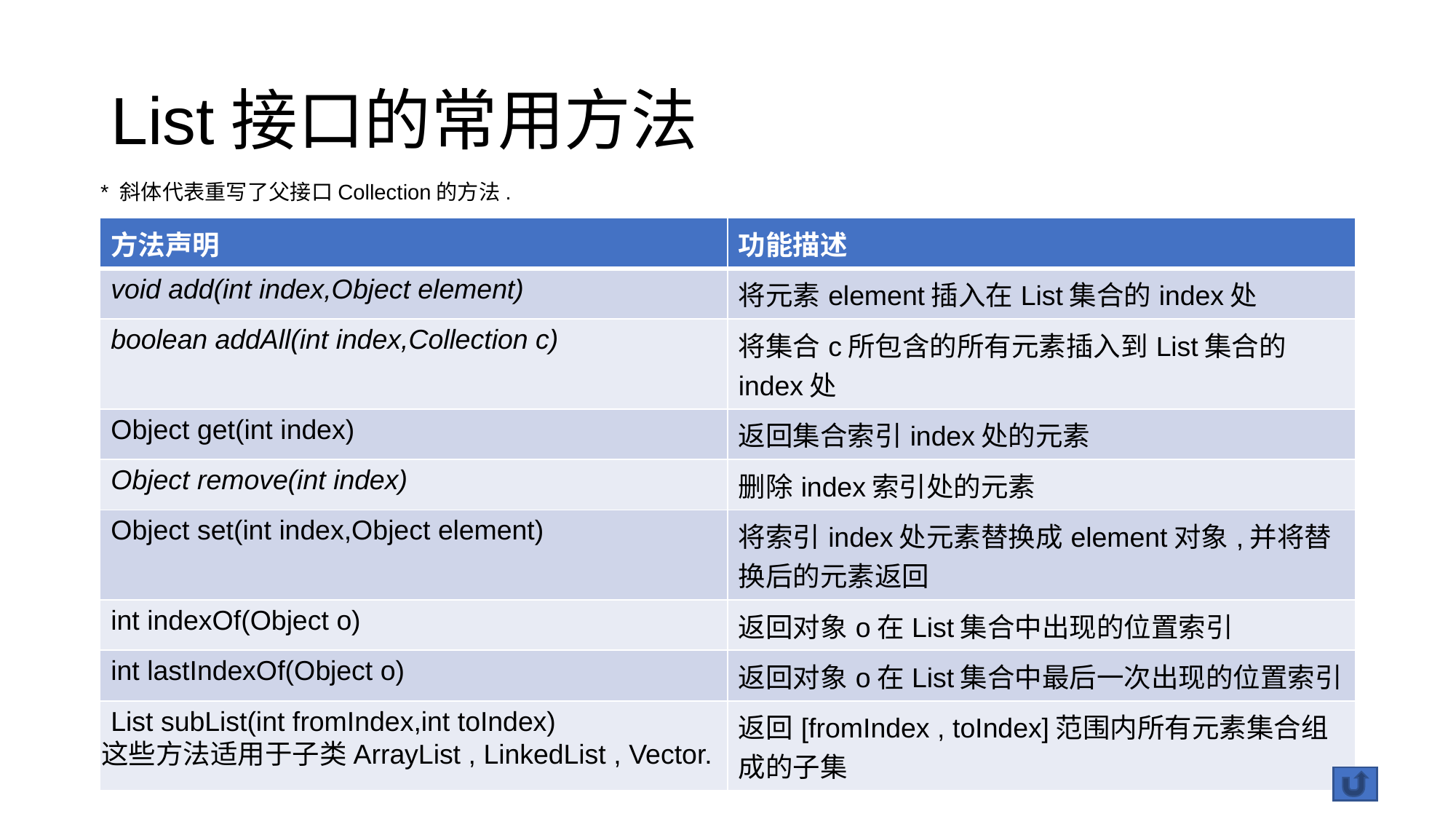

# List接口的常用方法
* 斜体代表重写了父接口Collection的方法.
| 方法声明 | 功能描述 |
| --- | --- |
| void add(int index,Object element) | 将元素element插入在List集合的index处 |
| boolean addAll(int index,Collection c) | 将集合c所包含的所有元素插入到List集合的index处 |
| Object get(int index) | 返回集合索引index处的元素 |
| Object remove(int index) | 删除index索引处的元素 |
| Object set(int index,Object element) | 将索引index处元素替换成element对象,并将替换后的元素返回 |
| int indexOf(Object o) | 返回对象o在List集合中出现的位置索引 |
| int lastIndexOf(Object o) | 返回对象o在List集合中最后一次出现的位置索引 |
| List subList(int fromIndex,int toIndex) | 返回[fromIndex , toIndex]范围内所有元素集合组成的子集 |
这些方法适用于子类ArrayList , LinkedList , Vector.